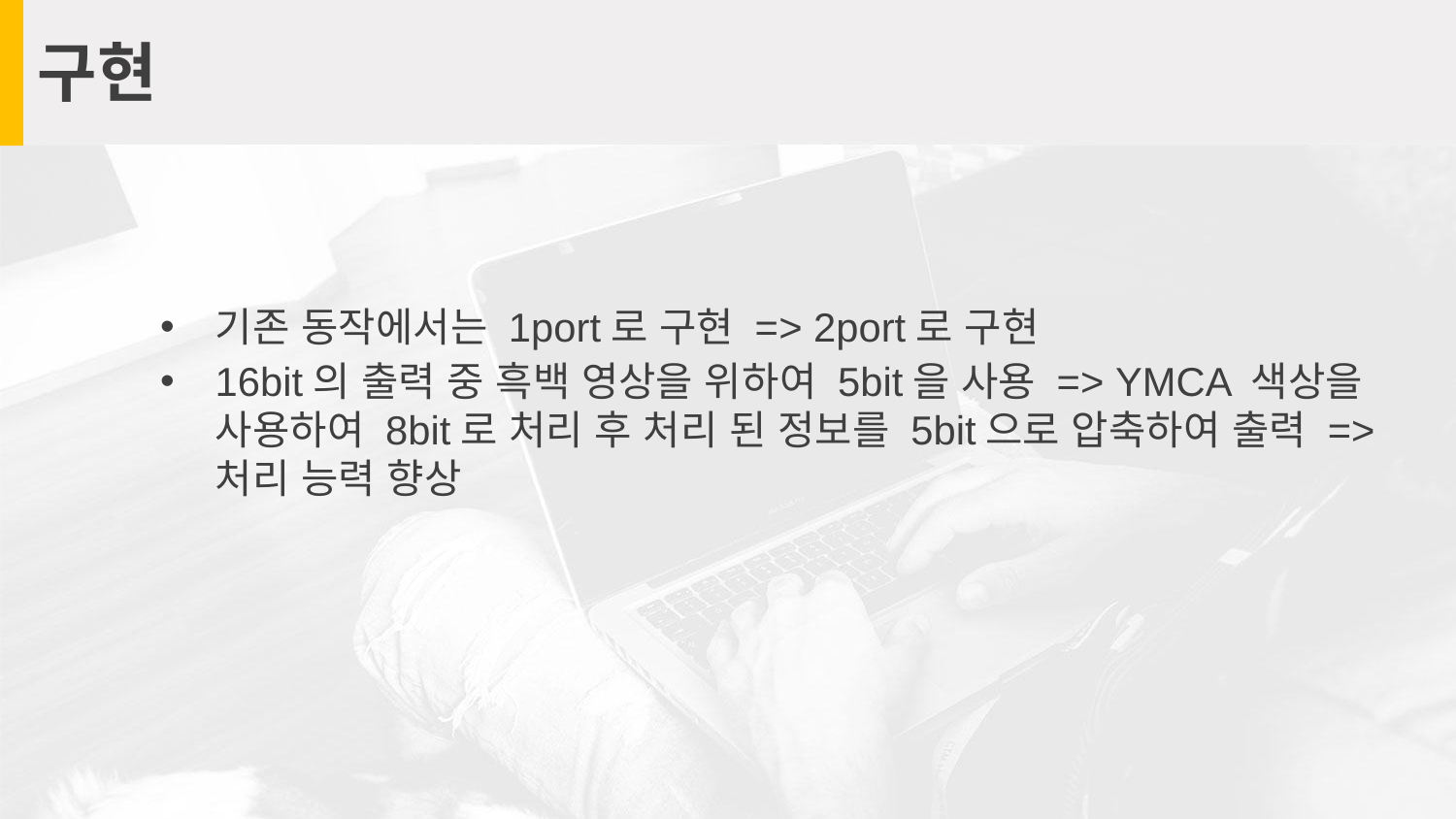

# 구현

기존 동작에서는 1port로 구현 => 2port로 구현
16bit의 출력 중 흑백 영상을 위하여 5bit을 사용 => YMCA 색상을 사용하여 8bit로 처리 후 처리 된 정보를 5bit으로 압축하여 출력 => 처리 능력 향상